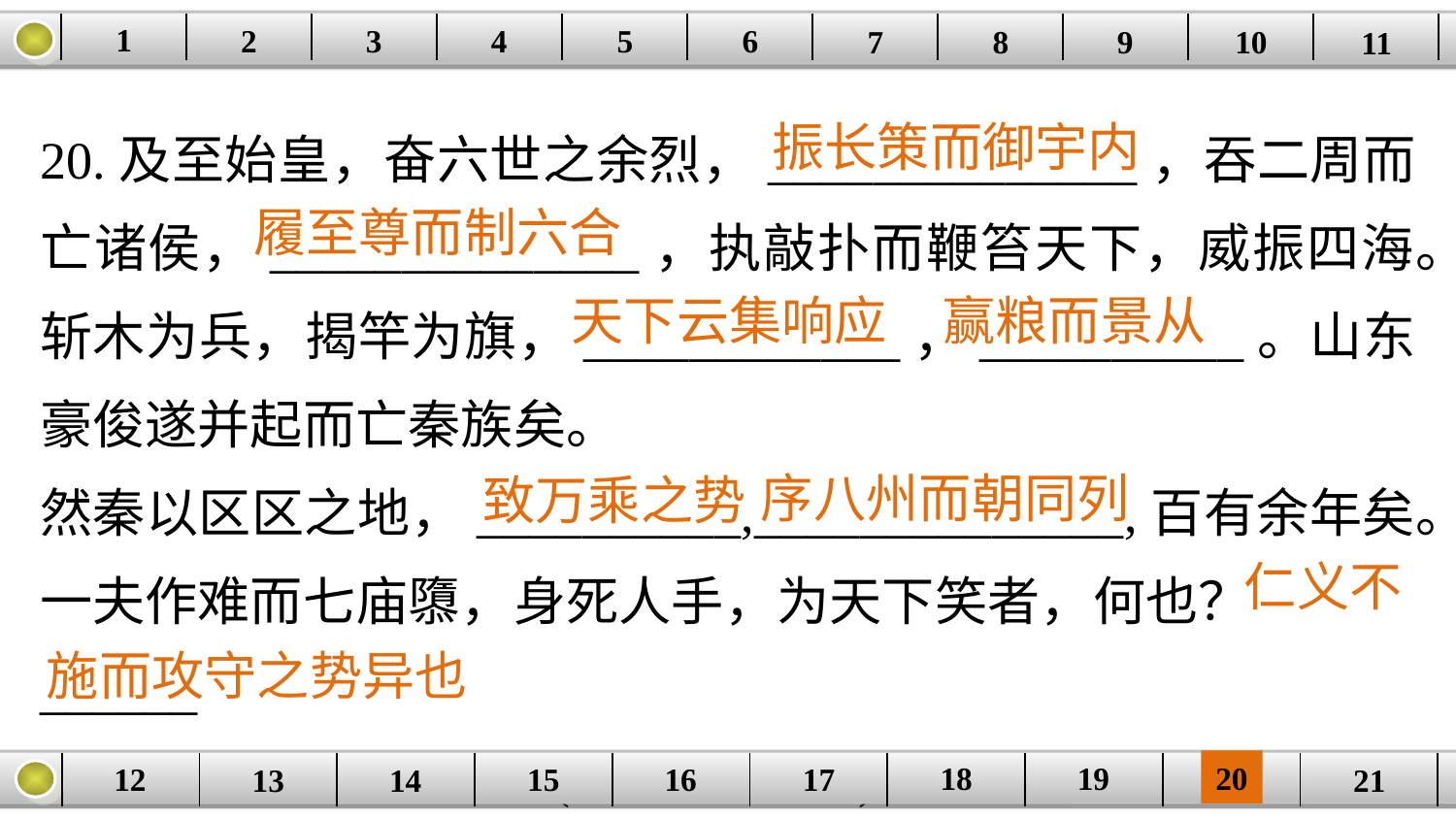

1
2
3
4
|  |  |  |  |  |  |  |  |  |  |  |
| --- | --- | --- | --- | --- | --- | --- | --- | --- | --- | --- |
5
6
7
8
9
10
11

20.及至始皇，奋六世之余烈，______________，吞二周而亡诸侯，______________，执敲扑而鞭笞天下，威振四海。
斩木为兵，揭竿为旗，____________，__________。山东豪俊遂并起而亡秦族矣。
然秦以区区之地，__________,______________,百有余年矣。
一夫作难而七庙隳，身死人手，为天下笑者，何也？______
________________。 (《过秦论》)
振长策而御宇内
履至尊而制六合
天下云集响应
赢粮而景从
序八州而朝同列
致万乘之势
仁义不
施而攻守之势异也
20
19

18
17
16
12
15
14
|  |  |  |  |  |  |  |  |  |  |
| --- | --- | --- | --- | --- | --- | --- | --- | --- | --- |
13
21